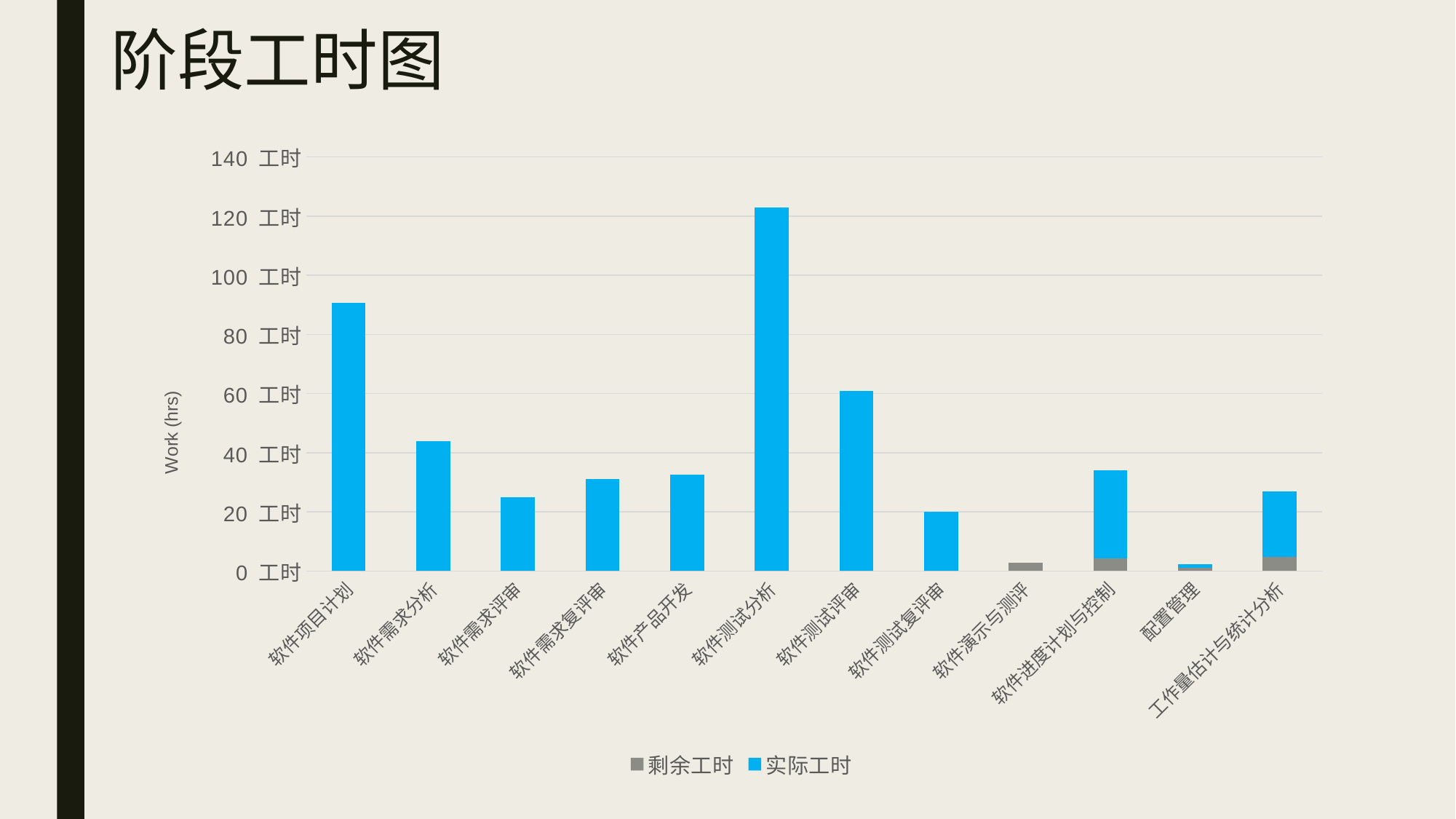

# 阶段工时图

### Chart

| Category |  |  |
|---|---|---|
| 软件项目计划 | 0.0 | 90.8 |
| 软件需求分析 | 0.0 | 43.84 |
| 软件需求评审 | 0.0 | 25.04 |
| 软件需求复评审 | 0.0 | 31.2 |
| 软件产品开发 | 0.0 | 32.68 |
| 软件测试分析 | 0.0 | 122.88 |
| 软件测试评审 | 0.0 | 60.96 |
| 软件测试复评审 | 0.0 | 20.16 |
| 软件演示与测评 | 2.88 | 0.0 |
| 软件进度计划与控制 | 4.32 | 29.76 |
| 配置管理 | 0.96 | 1.44 |
| 工作量估计与统计分析 | 4.8 | 22.08 |